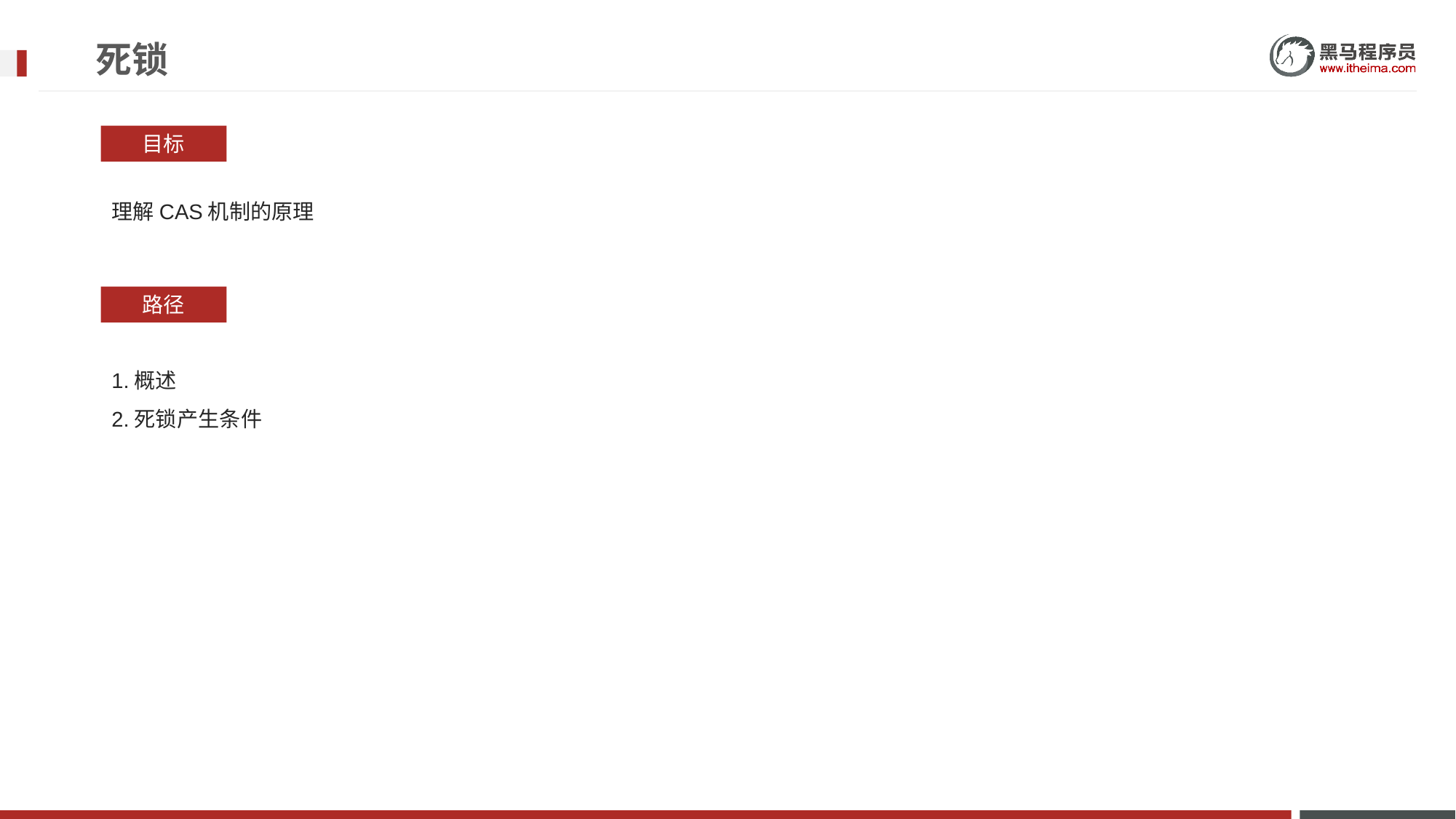

# 死锁
目标
理解CAS机制的原理
路径
1.概述
2.死锁产生条件